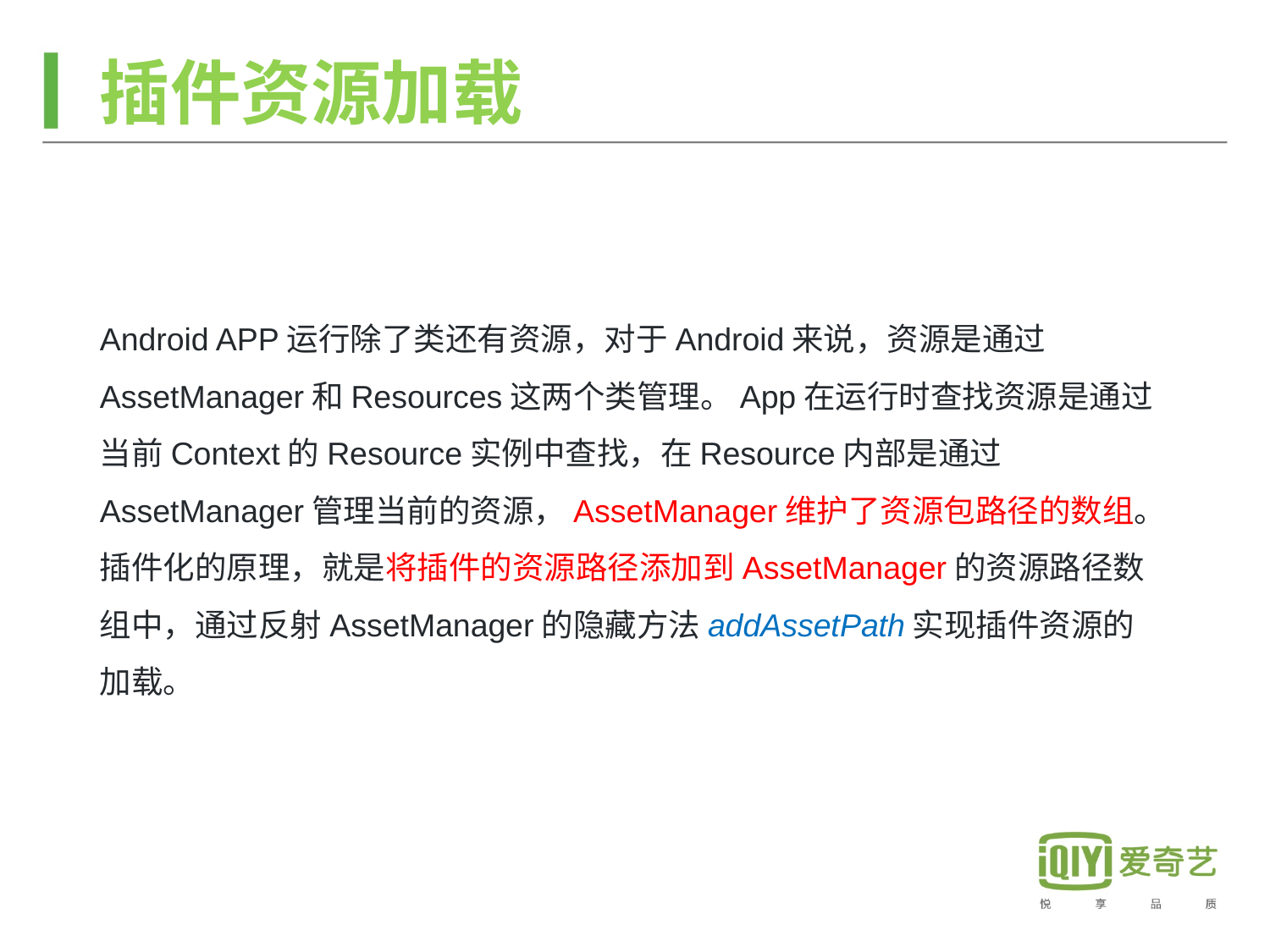

插件资源加载
Android APP运行除了类还有资源，对于Android来说，资源是通过AssetManager和Resources这两个类管理。App在运行时查找资源是通过当前Context的Resource实例中查找，在Resource内部是通过AssetManager管理当前的资源，AssetManager维护了资源包路径的数组。插件化的原理，就是将插件的资源路径添加到AssetManager的资源路径数组中，通过反射AssetManager的隐藏方法addAssetPath实现插件资源的加载。